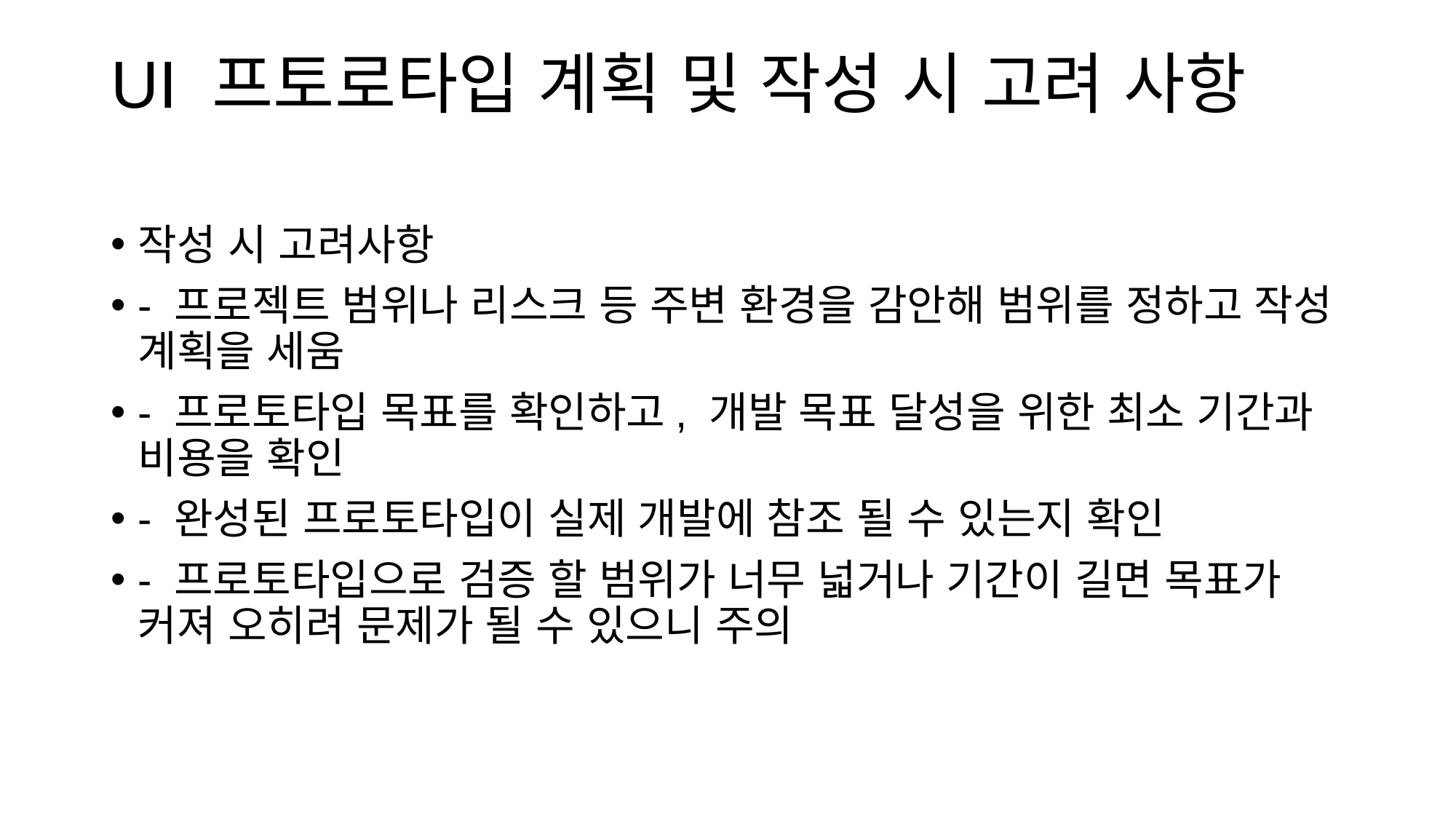

# UI 프토로타입 계획 및 작성 시 고려 사항

작성 시 고려사항
- 프로젝트 범위나 리스크 등 주변 환경을 감안해 범위를 정하고 작성 계획을 세움
- 프로토타입 목표를 확인하고, 개발 목표 달성을 위한 최소 기간과 비용을 확인
- 완성된 프로토타입이 실제 개발에 참조 될 수 있는지 확인
- 프로토타입으로 검증 할 범위가 너무 넓거나 기간이 길면 목표가 커져 오히려 문제가 될 수 있으니 주의